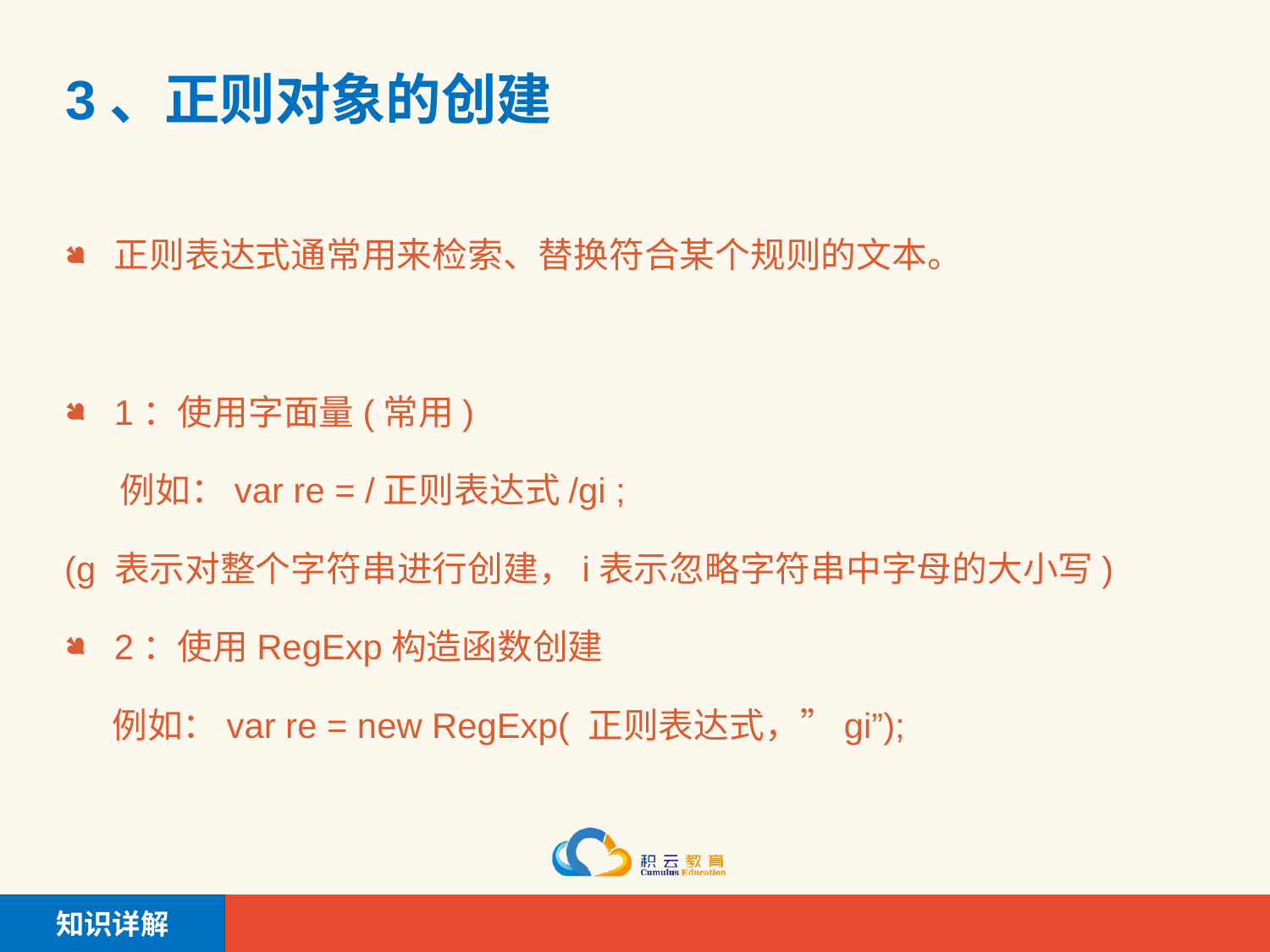

# 3、正则对象的创建
正则表达式通常用来检索、替换符合某个规则的文本。

1：使用字面量(常用)
      例如：var re = /正则表达式/gi ;
(g 表示对整个字符串进行创建，i表示忽略字符串中字母的大小写)
2：使用RegExp构造函数创建
     例如：var re = new RegExp( 正则表达式，”gi”);